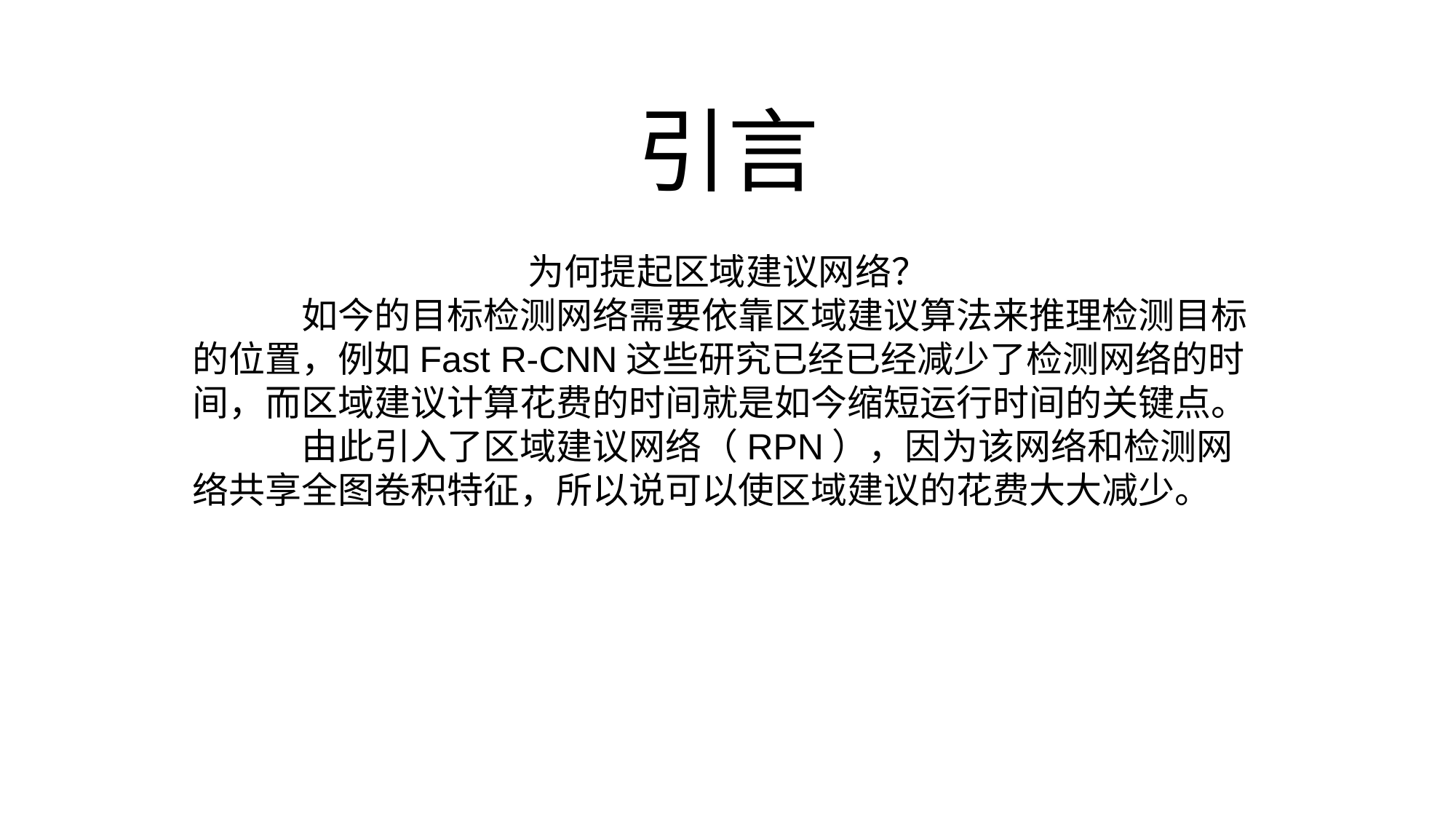

# 引言
为何提起区域建议网络？
	如今的目标检测网络需要依靠区域建议算法来推理检测目标的位置，例如Fast R-CNN这些研究已经已经减少了检测网络的时间，而区域建议计算花费的时间就是如今缩短运行时间的关键点。
	由此引入了区域建议网络（RPN），因为该网络和检测网络共享全图卷积特征，所以说可以使区域建议的花费大大减少。